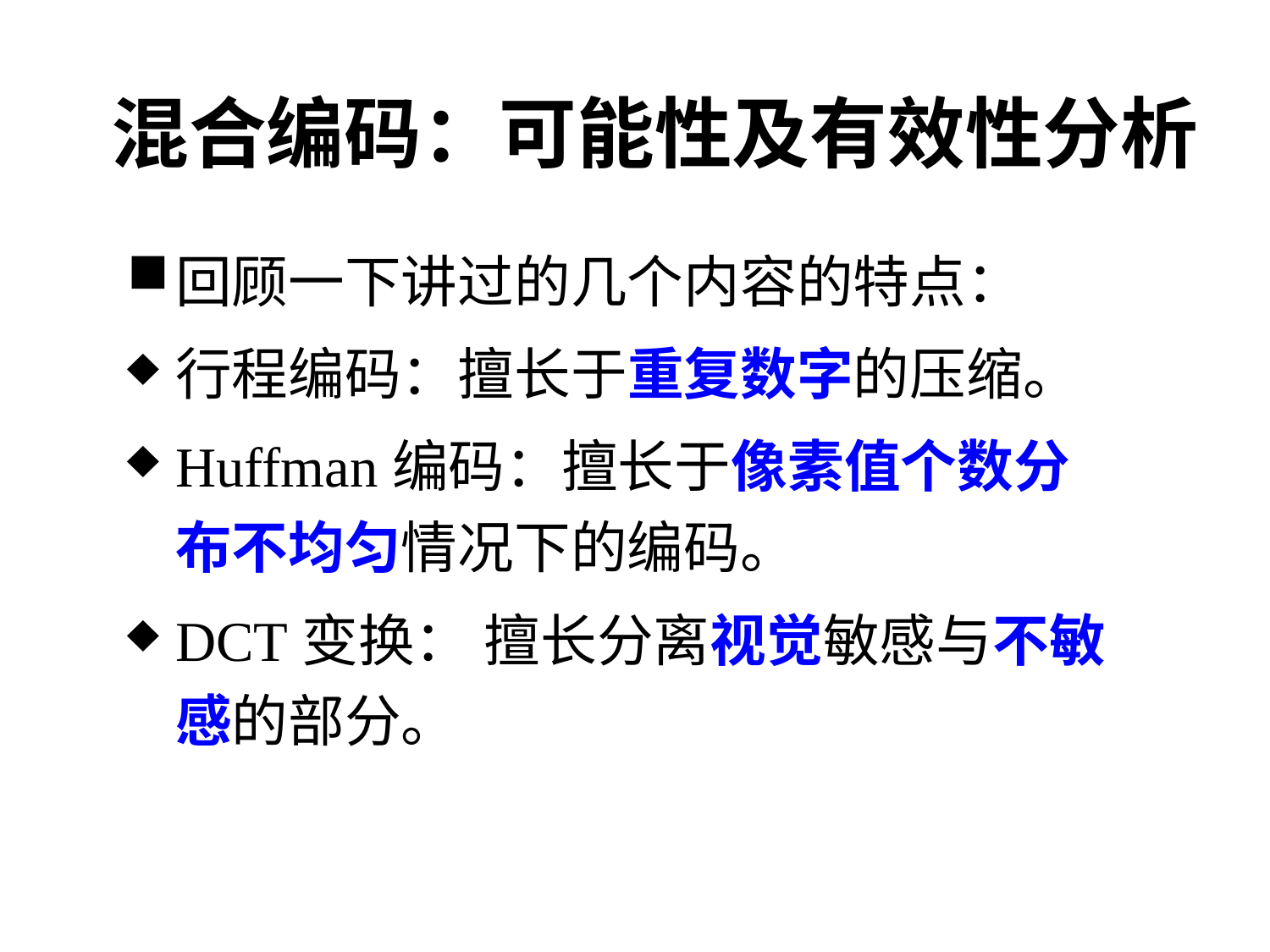

# 混合编码：可能性及有效性分析
回顾一下讲过的几个内容的特点：
行程编码：擅长于重复数字的压缩。
Huffman编码：擅长于像素值个数分布不均匀情况下的编码。
DCT变换： 擅长分离视觉敏感与不敏感的部分。